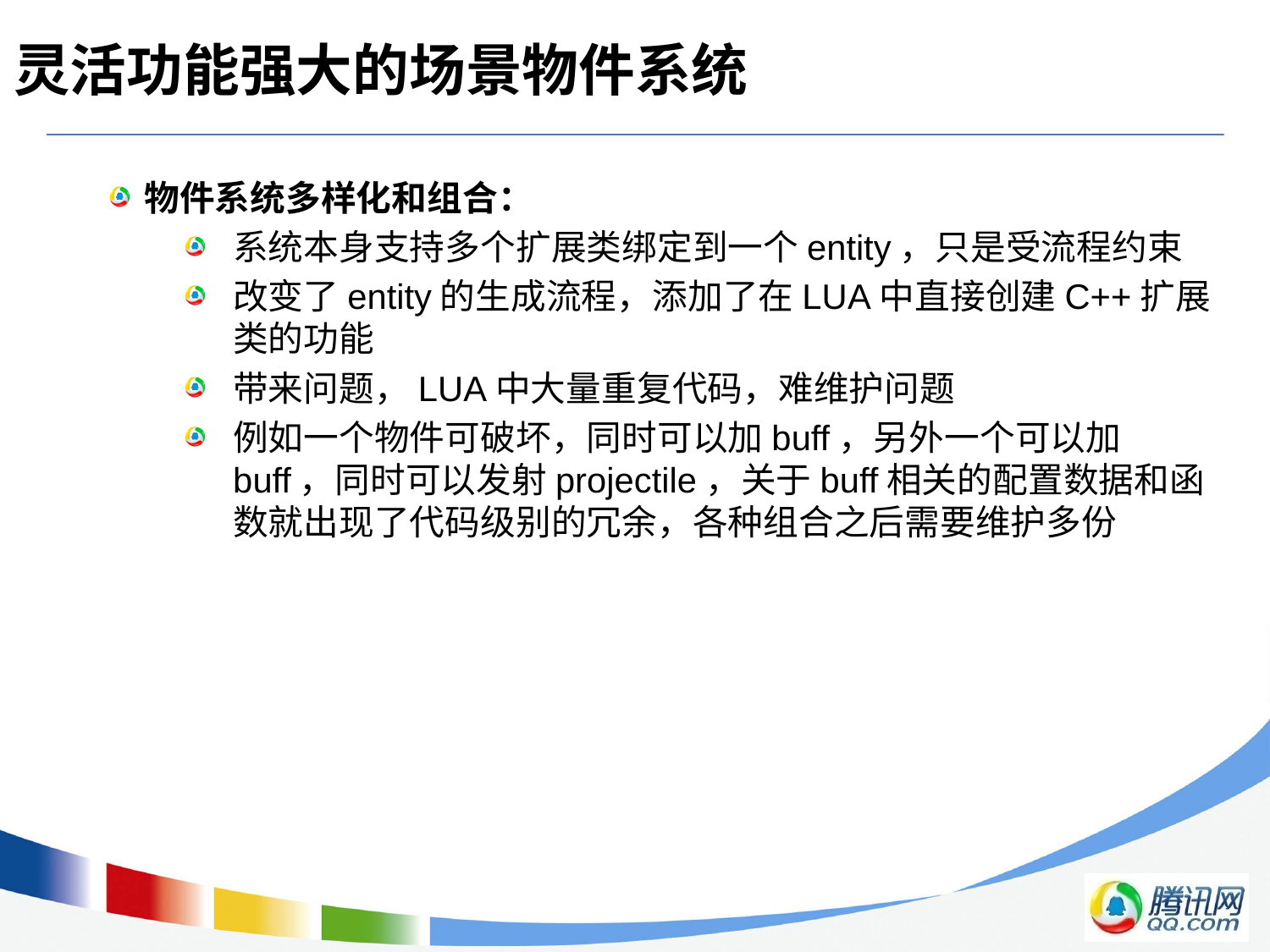

# 灵活功能强大的场景物件系统
物件系统多样化和组合：
系统本身支持多个扩展类绑定到一个entity，只是受流程约束
改变了entity的生成流程，添加了在LUA中直接创建C++扩展类的功能
带来问题，LUA中大量重复代码，难维护问题
例如一个物件可破坏，同时可以加buff，另外一个可以加buff，同时可以发射projectile，关于buff相关的配置数据和函数就出现了代码级别的冗余，各种组合之后需要维护多份